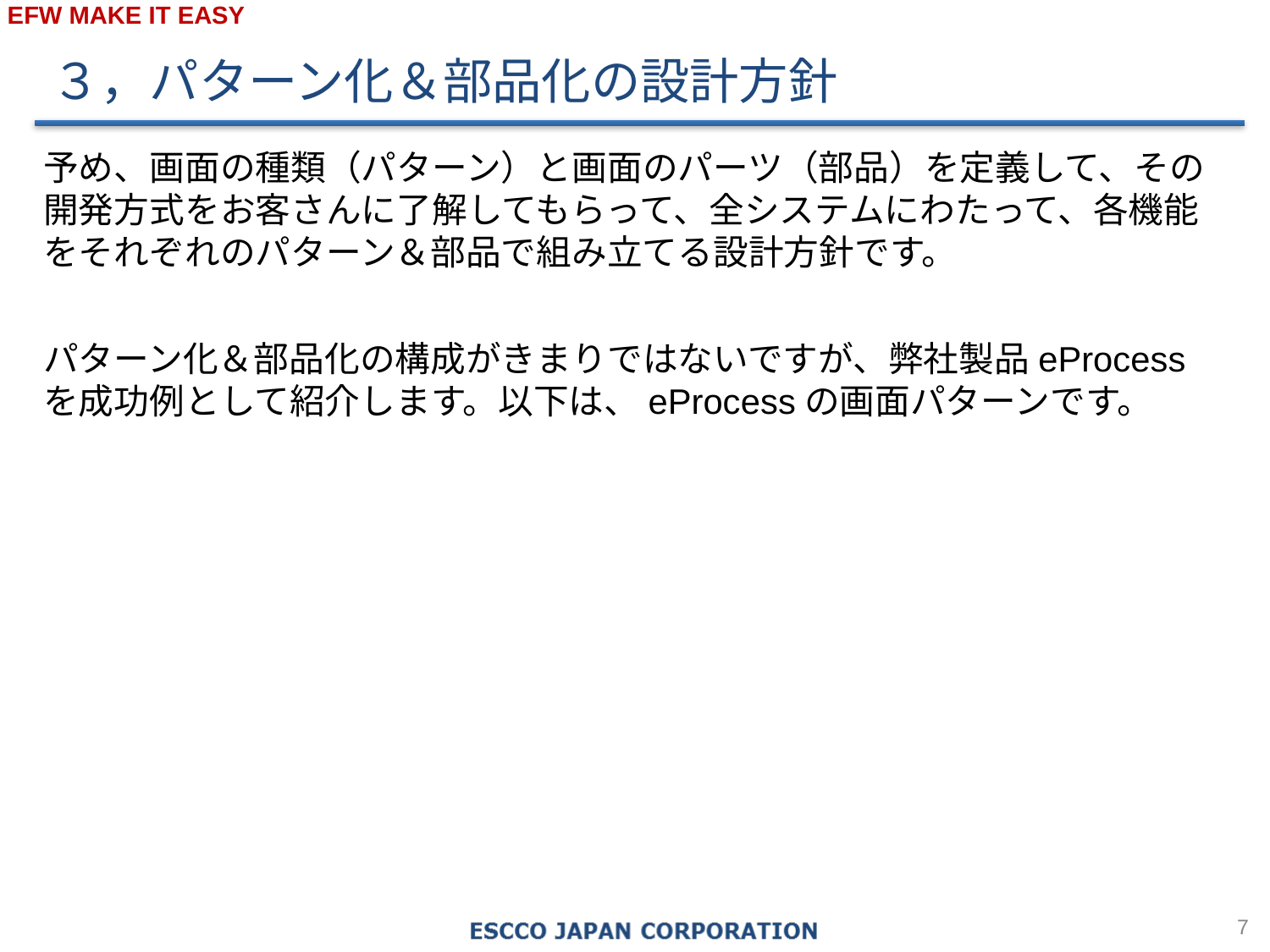

３，パターン化＆部品化の設計方針
予め、画面の種類（パターン）と画面のパーツ（部品）を定義して、その開発方式をお客さんに了解してもらって、全システムにわたって、各機能をそれぞれのパターン＆部品で組み立てる設計方針です。

パターン化＆部品化の構成がきまりではないですが、弊社製品eProcessを成功例として紹介します。以下は、eProcessの画面パターンです。
7